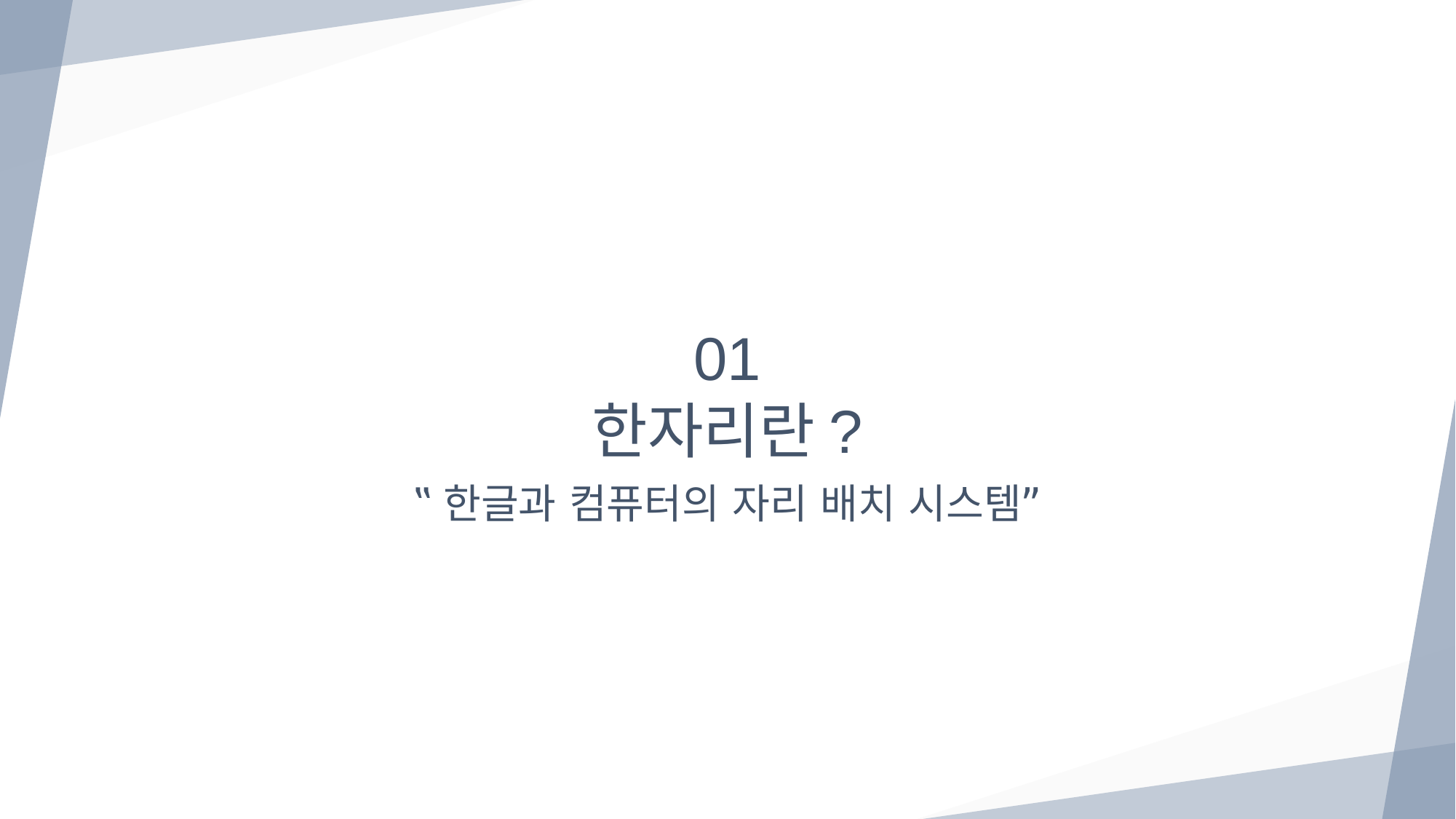

01
한자리란?

“한글과 컴퓨터의 자리 배치 시스템”